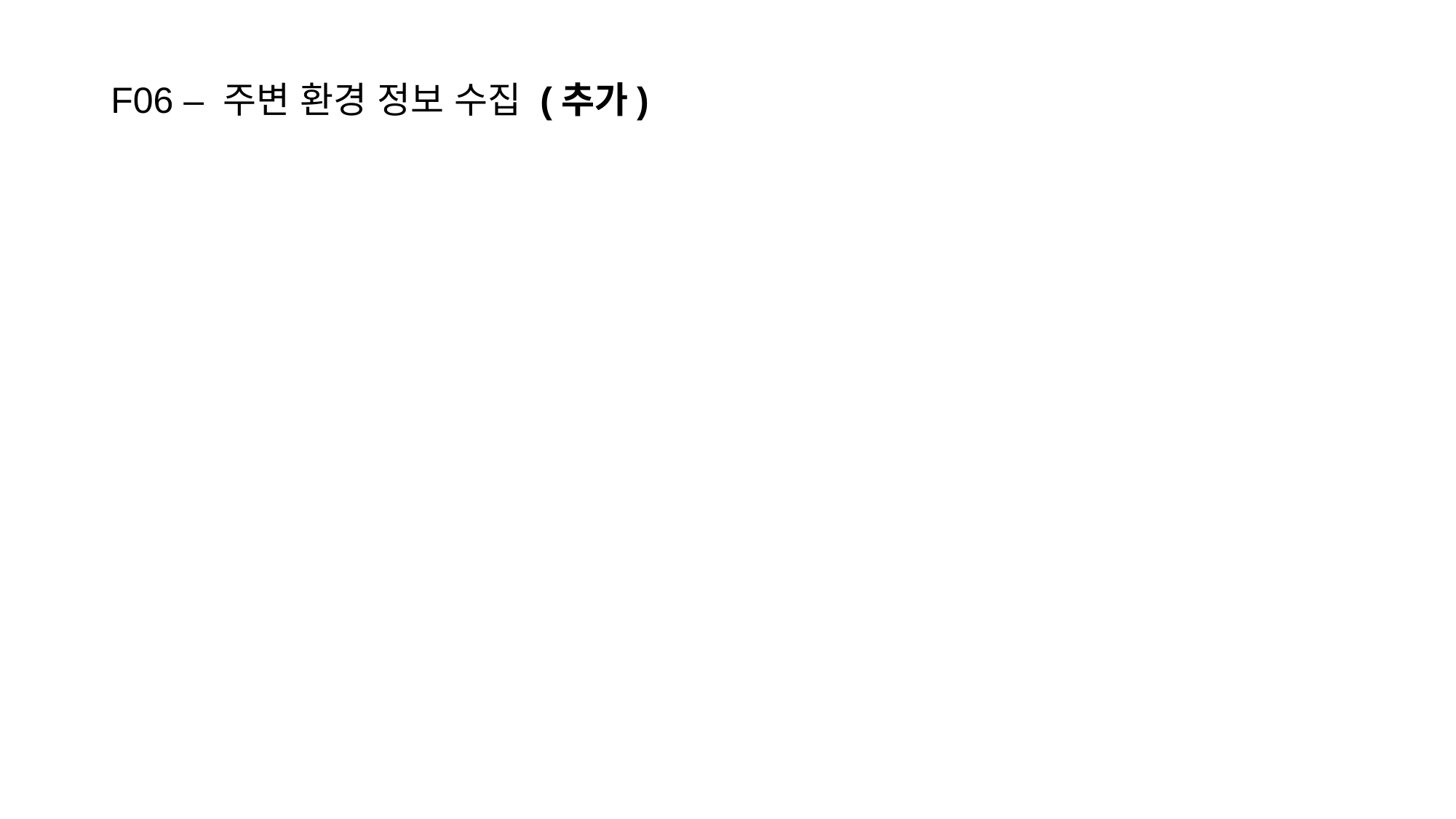

# F06 – 주변 환경 정보 수집 (추가)